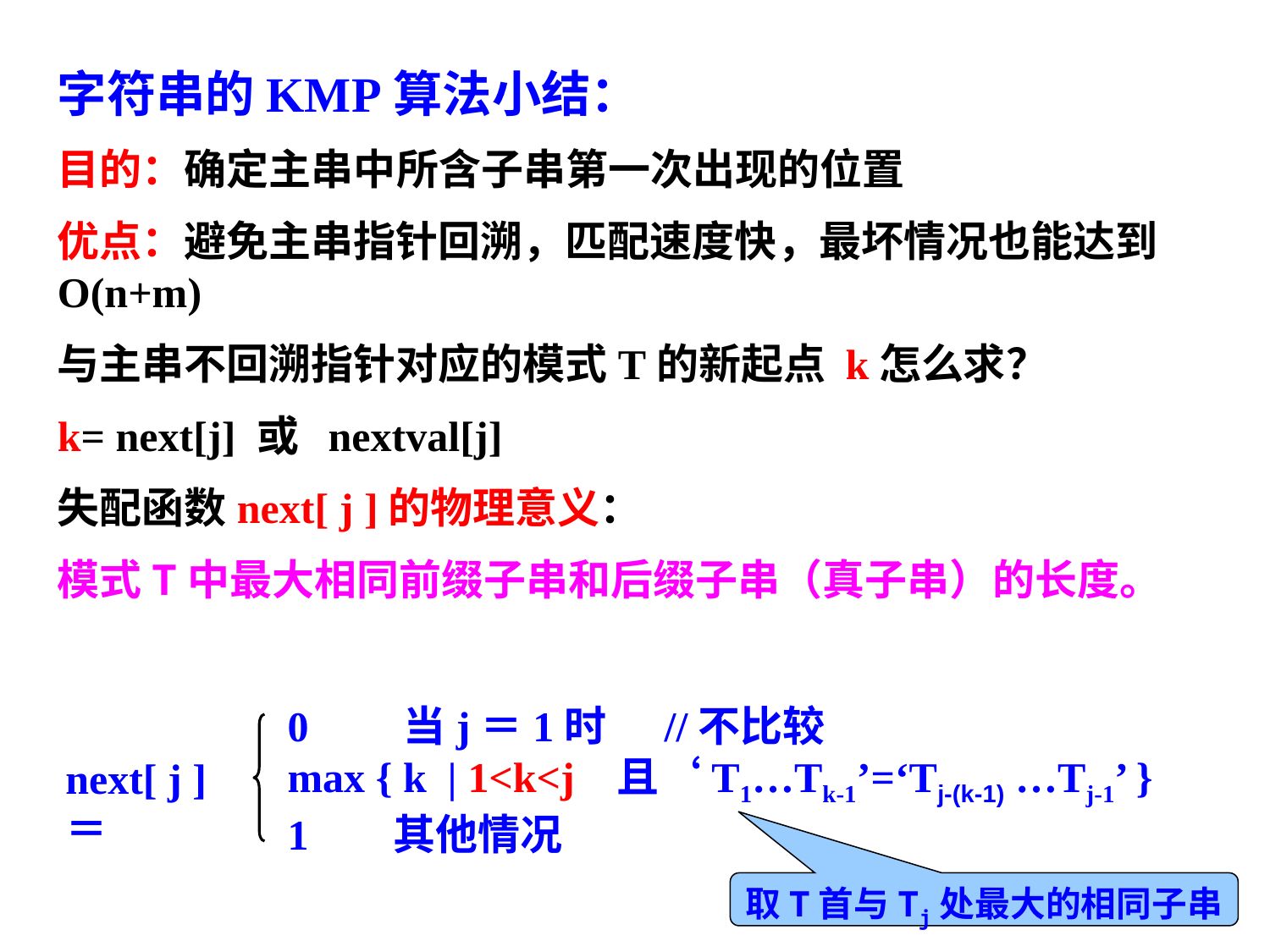

字符串的KMP算法小结：
目的：确定主串中所含子串第一次出现的位置
优点：避免主串指针回溯，匹配速度快，最坏情况也能达到O(n+m)
与主串不回溯指针对应的模式T的新起点 k怎么求？
k= next[j] 或  nextval[j]
失配函数next[ j ]的物理意义：
模式T中最大相同前缀子串和后缀子串（真子串）的长度。
0        当j＝1时     //不比较
max { k  | 1<k<j   且‘T1…Tk-1’=‘Tj-(k-1) …Tj-1’ }
1       其他情况

next[ j ]＝
取T首与Tj处最大的相同子串
62